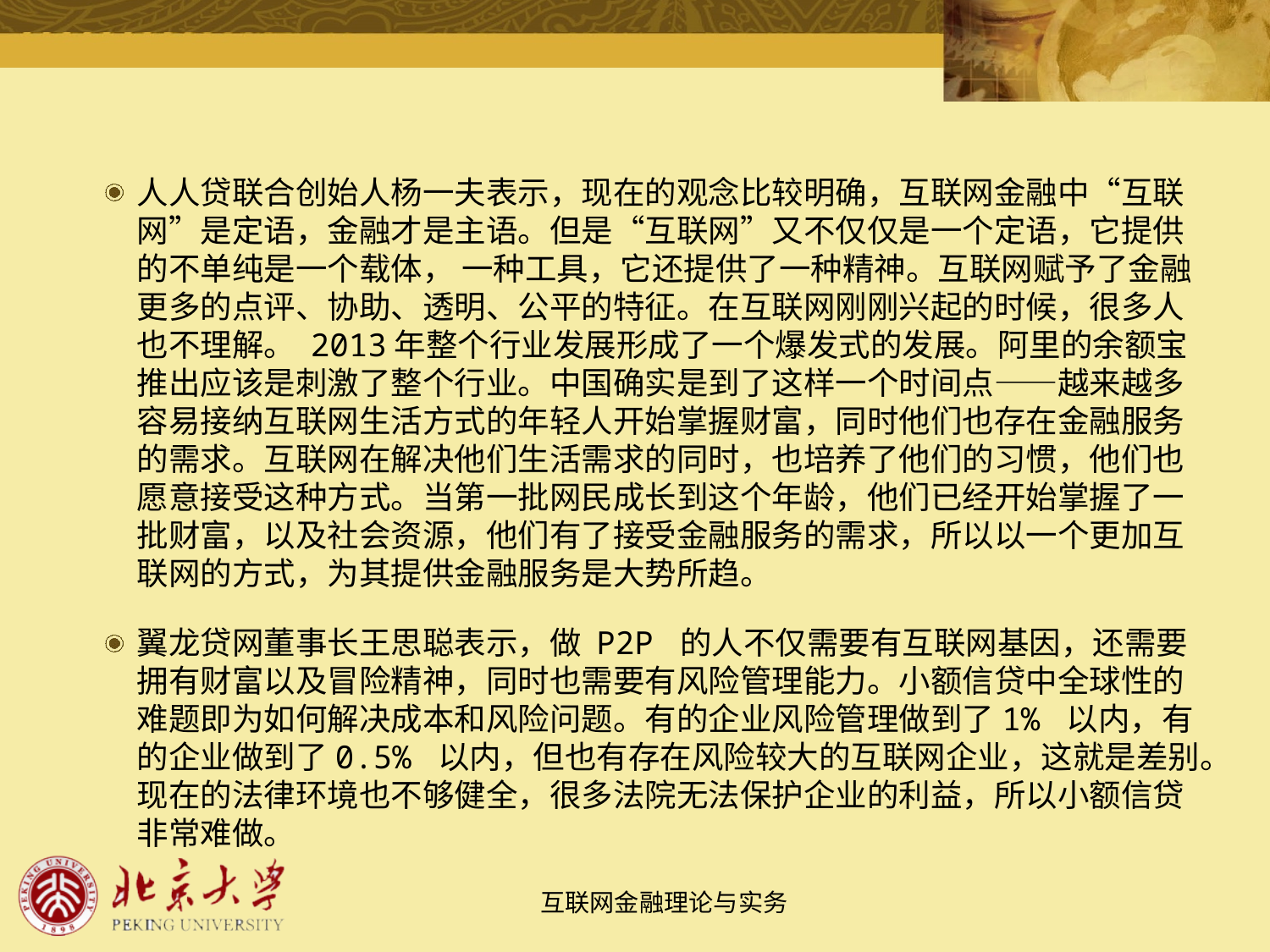

人人贷联合创始人杨一夫表示，现在的观念比较明确，互联网金融中“互联网”是定语，金融才是主语。但是“互联网”又不仅仅是一个定语，它提供的不单纯是一个载体， 一种工具，它还提供了一种精神。互联网赋予了金融更多的点评、协助、透明、公平的特征。在互联网刚刚兴起的时候，很多人也不理解。 2013年整个行业发展形成了一个爆发式的发展。阿里的余额宝推出应该是刺激了整个行业。中国确实是到了这样一个时间点——越来越多容易接纳互联网生活方式的年轻人开始掌握财富，同时他们也存在金融服务的需求。互联网在解决他们生活需求的同时，也培养了他们的习惯，他们也愿意接受这种方式。当第一批网民成长到这个年龄，他们已经开始掌握了一批财富，以及社会资源，他们有了接受金融服务的需求，所以以一个更加互联网的方式，为其提供金融服务是大势所趋。
翼龙贷网董事长王思聪表示，做 P2P 的人不仅需要有互联网基因，还需要拥有财富以及冒险精神，同时也需要有风险管理能力。小额信贷中全球性的难题即为如何解决成本和风险问题。有的企业风险管理做到了1% 以内，有的企业做到了0.5% 以内，但也有存在风险较大的互联网企业，这就是差别。现在的法律环境也不够健全，很多法院无法保护企业的利益，所以小额信贷非常难做。